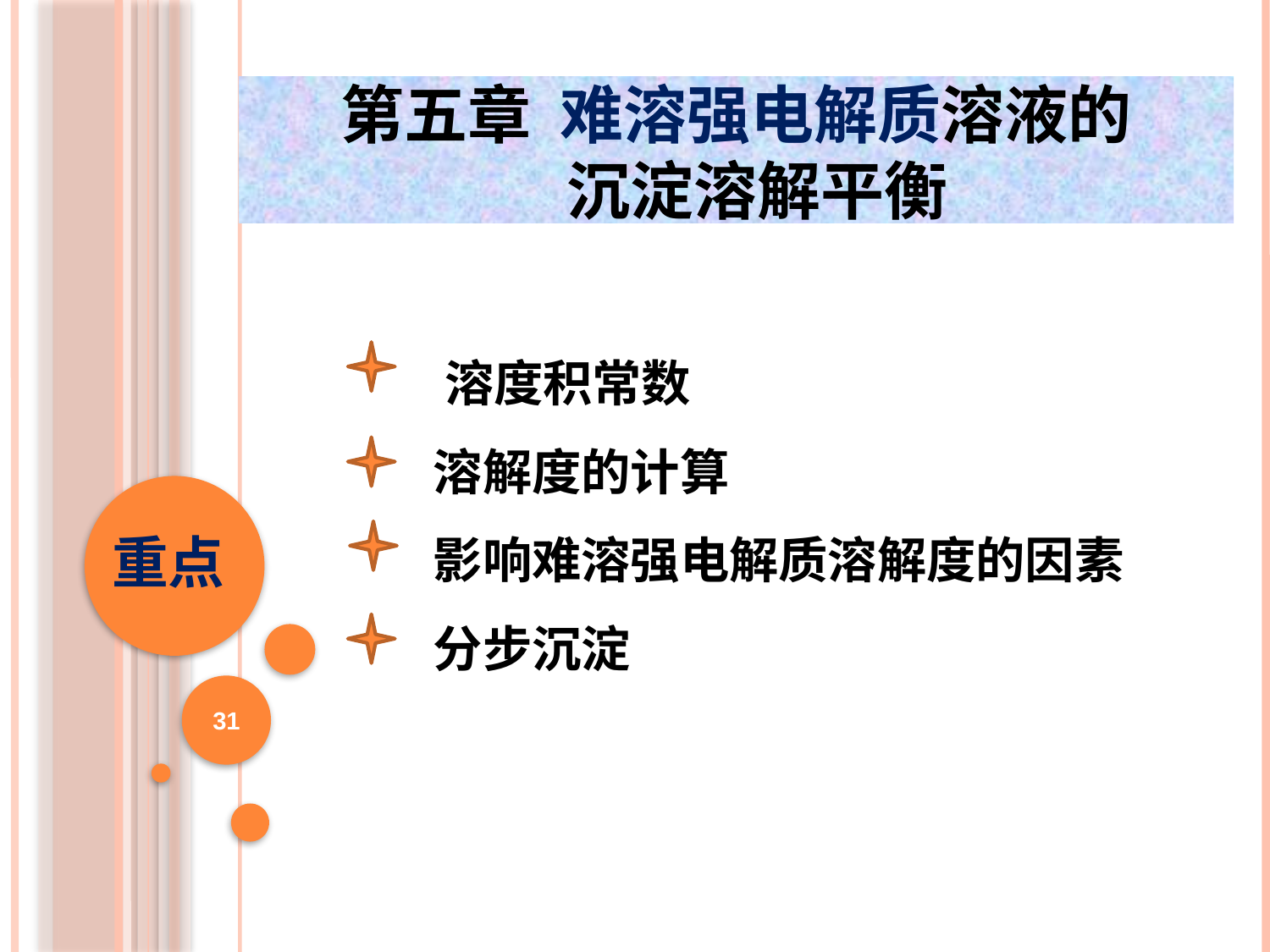

第五章  难溶强电解质溶液的
   沉淀溶解平衡
             溶度积常数
            溶解度的计算
            影响难溶强电解质溶解度的因素
            分步沉淀

重点

31